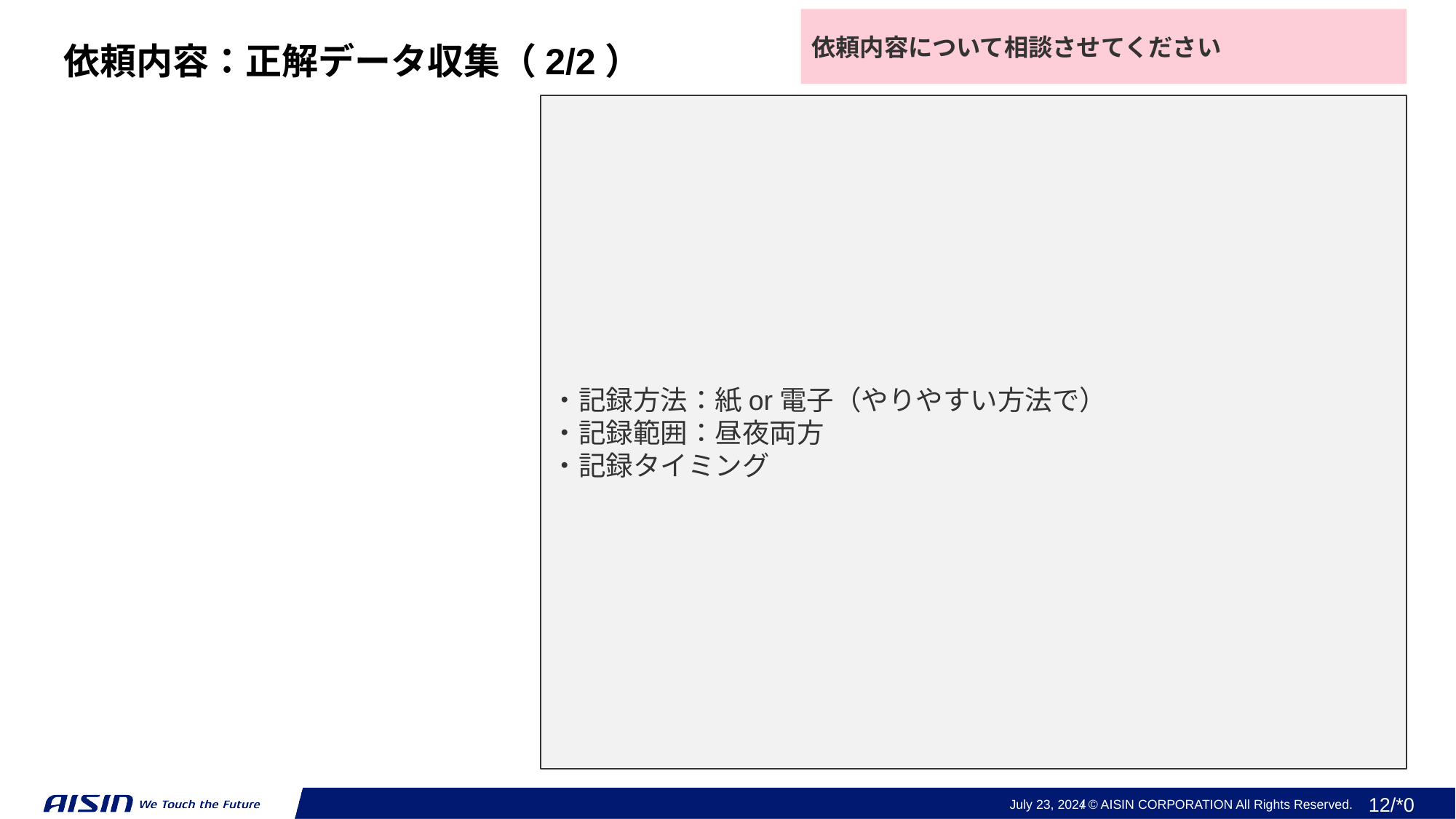

依頼内容について相談させてください
依頼内容：正解データ収集（2/2）

・記録方法：紙or電子（やりやすい方法で）
・記録範囲：昼夜両方
・記録タイミング
July 23, 2024